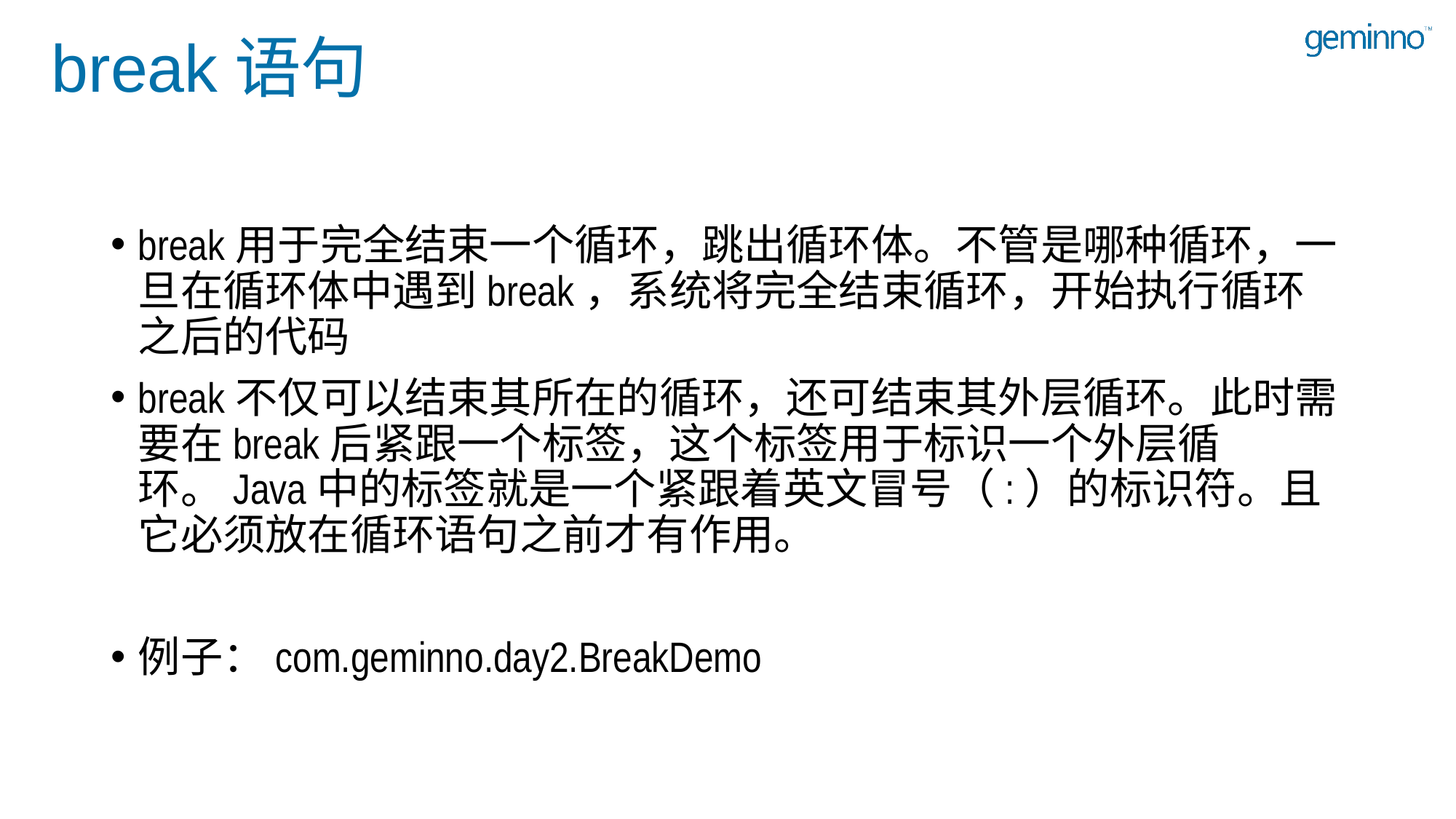

# break语句
break用于完全结束一个循环，跳出循环体。不管是哪种循环，一旦在循环体中遇到break，系统将完全结束循环，开始执行循环之后的代码
break不仅可以结束其所在的循环，还可结束其外层循环。此时需要在break后紧跟一个标签，这个标签用于标识一个外层循环。Java中的标签就是一个紧跟着英文冒号（:）的标识符。且它必须放在循环语句之前才有作用。

例子：com.geminno.day2.BreakDemo